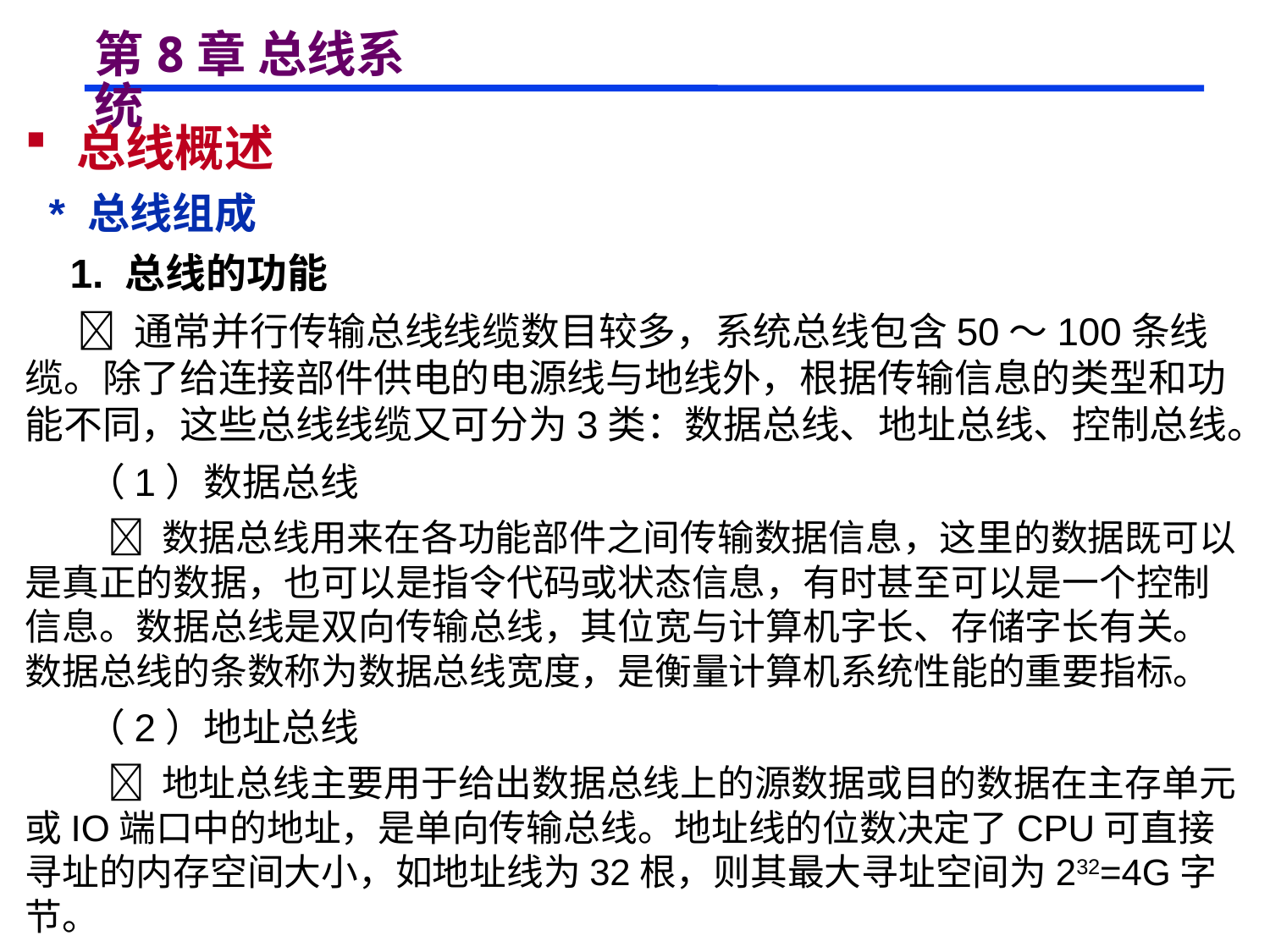

# 第8章 总线系统
 总线概述
  * 总线组成
    1. 总线的功能
      • 通常并行传输总线线缆数目较多，系统总线包含50～100条线缆。除了给连接部件供电的电源线与地线外，根据传输信息的类型和功能不同，这些总线线缆又可分为3类：数据总线、地址总线、控制总线。
      （1）数据总线
          ♣ 数据总线用来在各功能部件之间传输数据信息，这里的数据既可以是真正的数据，也可以是指令代码或状态信息，有时甚至可以是一个控制信息。数据总线是双向传输总线，其位宽与计算机字长、存储字长有关。数据总线的条数称为数据总线宽度，是衡量计算机系统性能的重要指标。
      （2）地址总线
          ♣ 地址总线主要用于给出数据总线上的源数据或目的数据在主存单元或IO端口中的地址，是单向传输总线。地址线的位数决定了CPU可直接寻址的内存空间大小，如地址线为32根，则其最大寻址空间为232=4G字节。